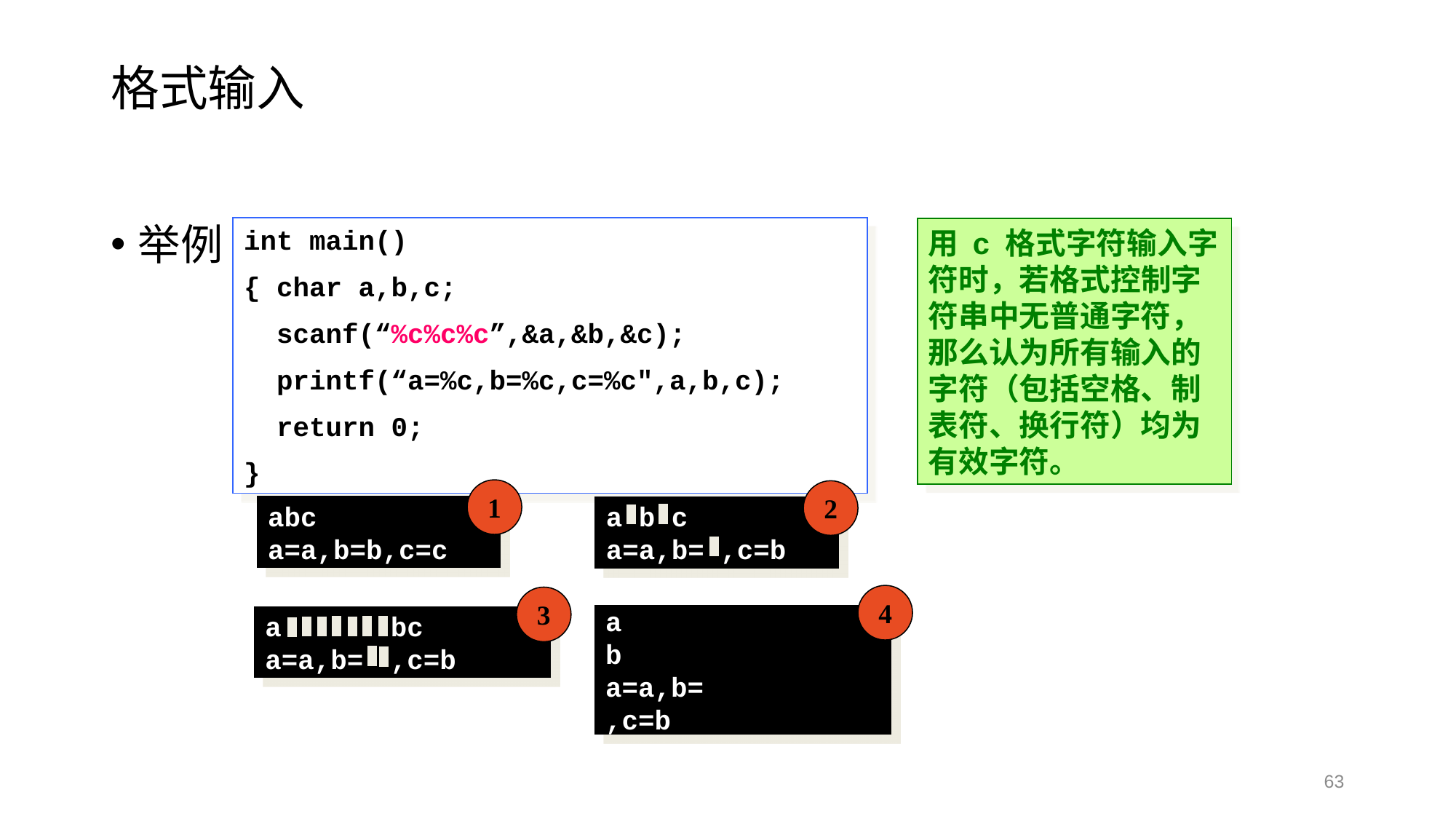

# 格式输入
int main()
{ char a,b,c;
  scanf(“%c%c%c”,&a,&b,&c);
  printf(“a=%c,b=%c,c=%c",a,b,c);
  return 0;
}
举例（cw0306.c）
用 c 格式字符输入字符时，若格式控制字符串中无普通字符，那么认为所有输入的字符（包括空格、制表符、换行符）均为有效字符。
1
2
abc
a=a,b=b,c=c
a b c
a=a,b= ,c=b

4
3
a
b
a=a,b=
,c=b
a	 bc
a=a,b=	 ,c=b

63